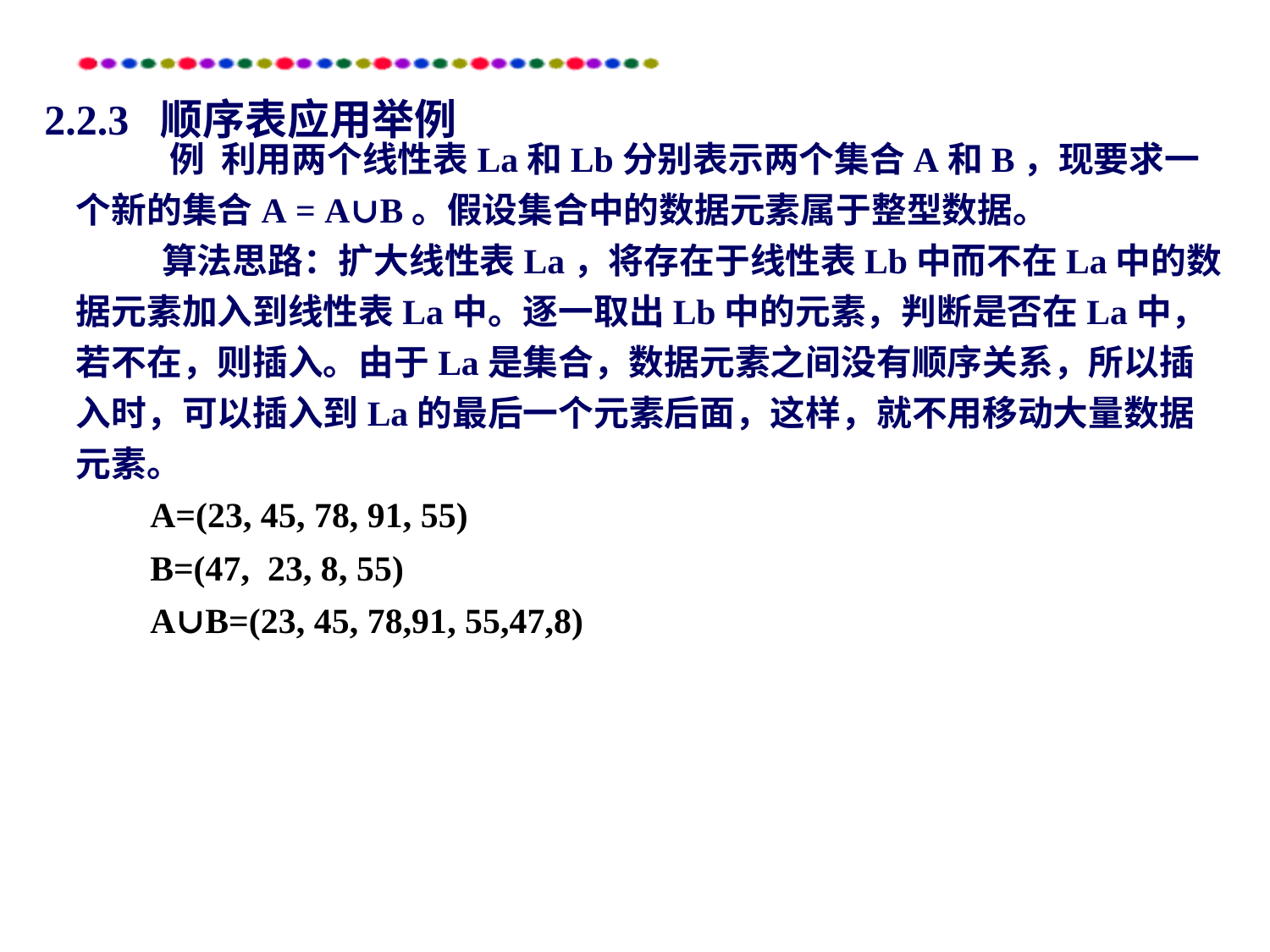

2.2.3  顺序表应用举例
      例  利用两个线性表La和Lb分别表示两个集合A和B，现要求一个新的集合A = A∪B。假设集合中的数据元素属于整型数据。
     算法思路：扩大线性表La，将存在于线性表Lb中而不在La中的数据元素加入到线性表La中。逐一取出Lb中的元素，判断是否在La中，若不在，则插入。由于La是集合，数据元素之间没有顺序关系，所以插入时，可以插入到La的最后一个元素后面，这样，就不用移动大量数据元素。
A=(23, 45, 78, 91, 55)
B=(47,  23, 8, 55)
A∪B=(23, 45, 78,91, 55,47,8)